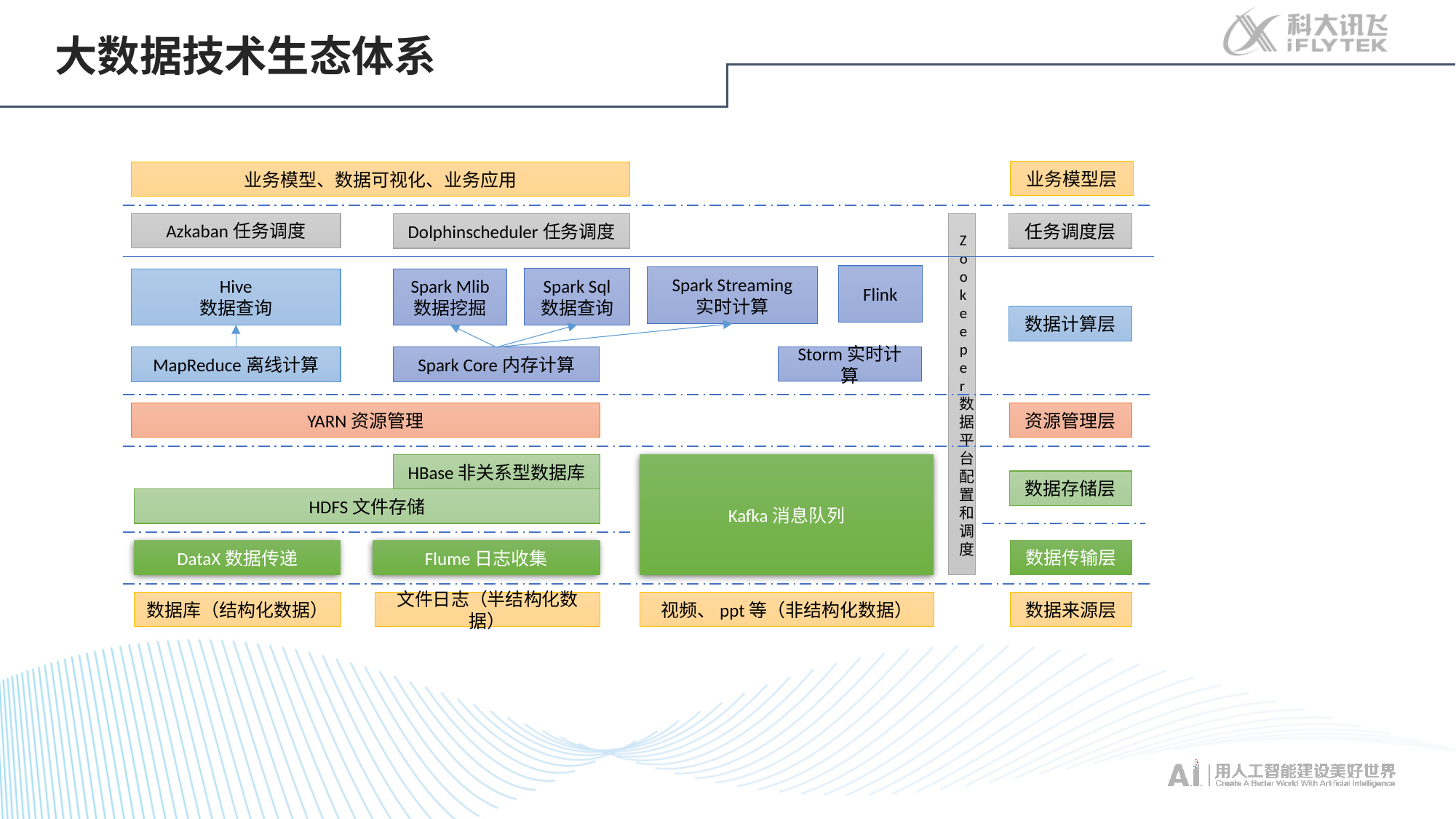

# 大数据技术生态体系
业务模型层
业务模型、数据可视化、业务应用

Azkaban任务调度
Zookeeper数据平台配置和调度
Dolphinscheduler任务调度
任务调度层
Flink
Spark Streaming
实时计算
Spark Sql
数据查询
Hive
数据查询
Spark Mlib
数据挖掘
数据计算层
Storm实时计算
MapReduce离线计算
Spark Core内存计算
YARN资源管理
资源管理层
HBase非关系型数据库
Kafka消息队列
数据存储层
HDFS文件存储
数据传输层
DataX数据传递
Flume日志收集
数据来源层
数据库（结构化数据）
文件日志（半结构化数据）
视频、ppt等（非结构化数据）